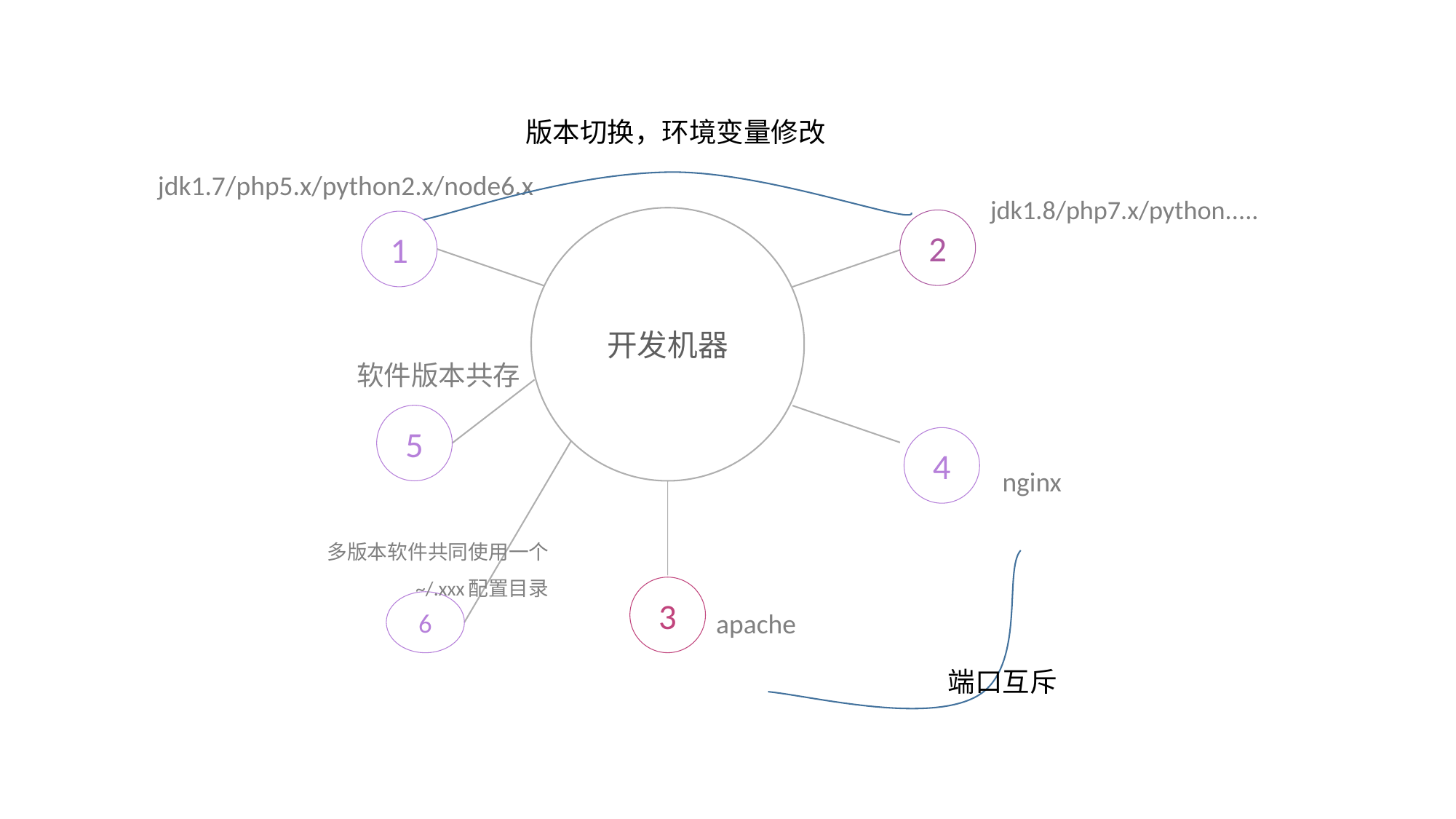

版本切换，环境变量修改
jdk1.7/php5.x/python2.x/node6.x
1
jdk1.8/php7.x/python.....
2

开发机器
软件版本共存
5
4
nginx
多版本软件共同使用一个
~/.xxx配置目录
6

3
apache
端口互斥